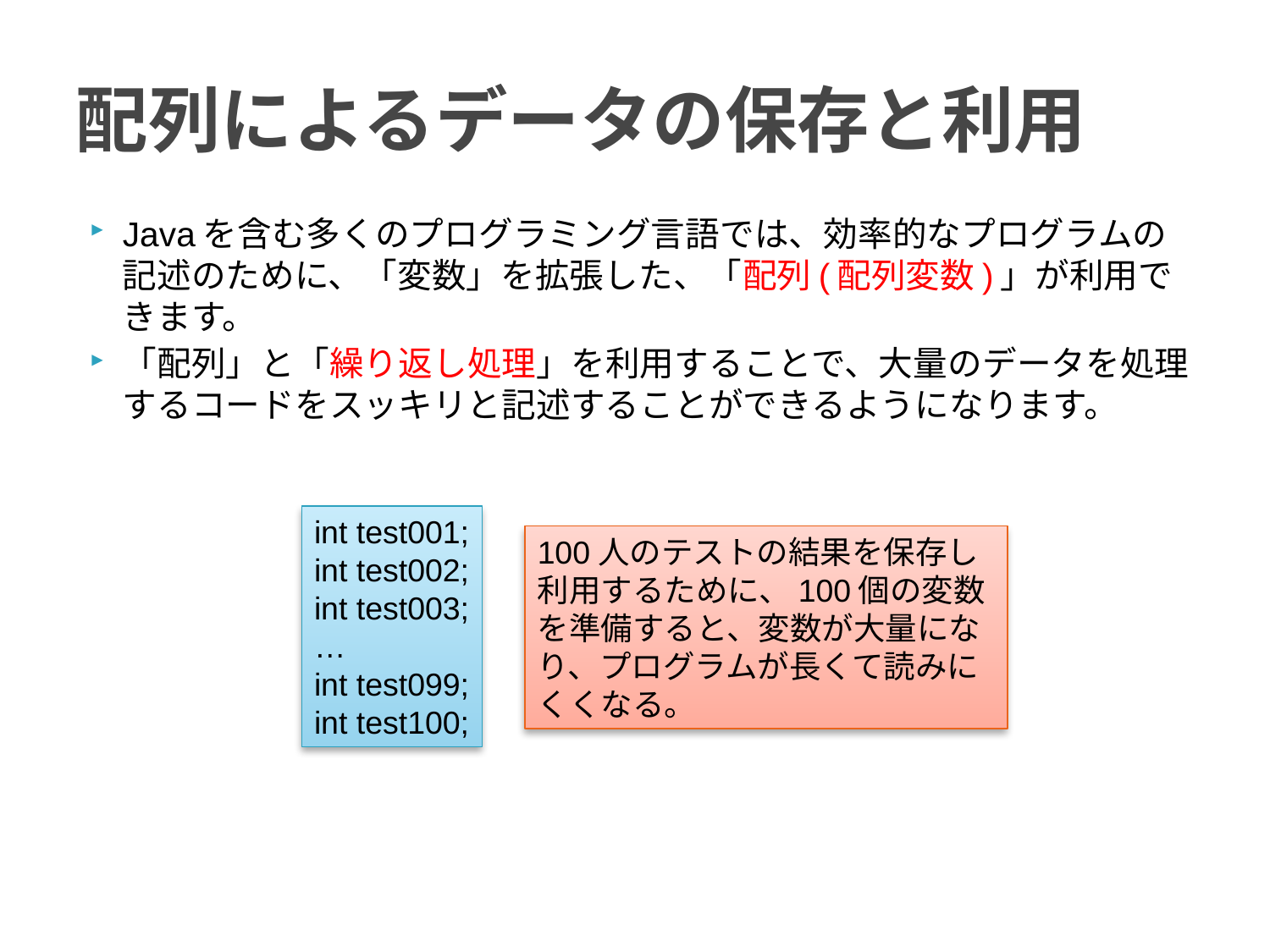

# 配列によるデータの保存と利用
Javaを含む多くのプログラミング言語では、効率的なプログラムの記述のために、「変数」を拡張した、「配列(配列変数)」が利用できます。
「配列」と「繰り返し処理」を利用することで、大量のデータを処理するコードをスッキリと記述することができるようになります。
int test001;
int test002;
int test003;
…
int test099;
int test100;
100人のテストの結果を保存し利用するために、100個の変数を準備すると、変数が大量になり、プログラムが長くて読みにくくなる。